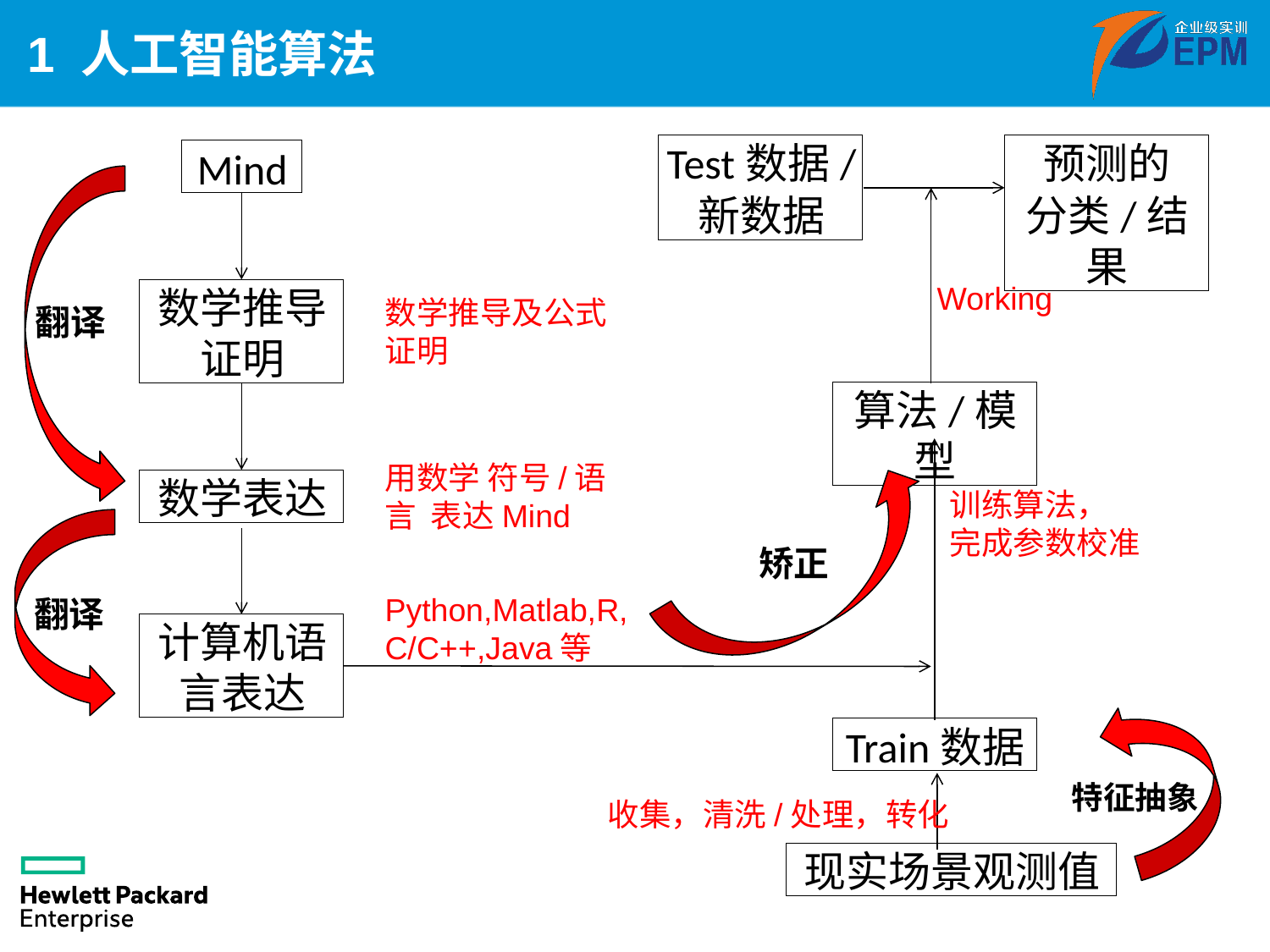

# 1 人工智能算法
预测的
分类/结果
Test数据/
新数据
Mind

Working
数学推导证明
数学推导及公式证明
翻译
算法/模型

用数学 符号/语言  表达Mind
数学表达
训练算法，
完成参数校准

矫正
Python,Matlab,R,C/C++,Java等
翻译
计算机语言表达

Train数据
特征抽象
收集，清洗/处理，转化
现实场景观测值